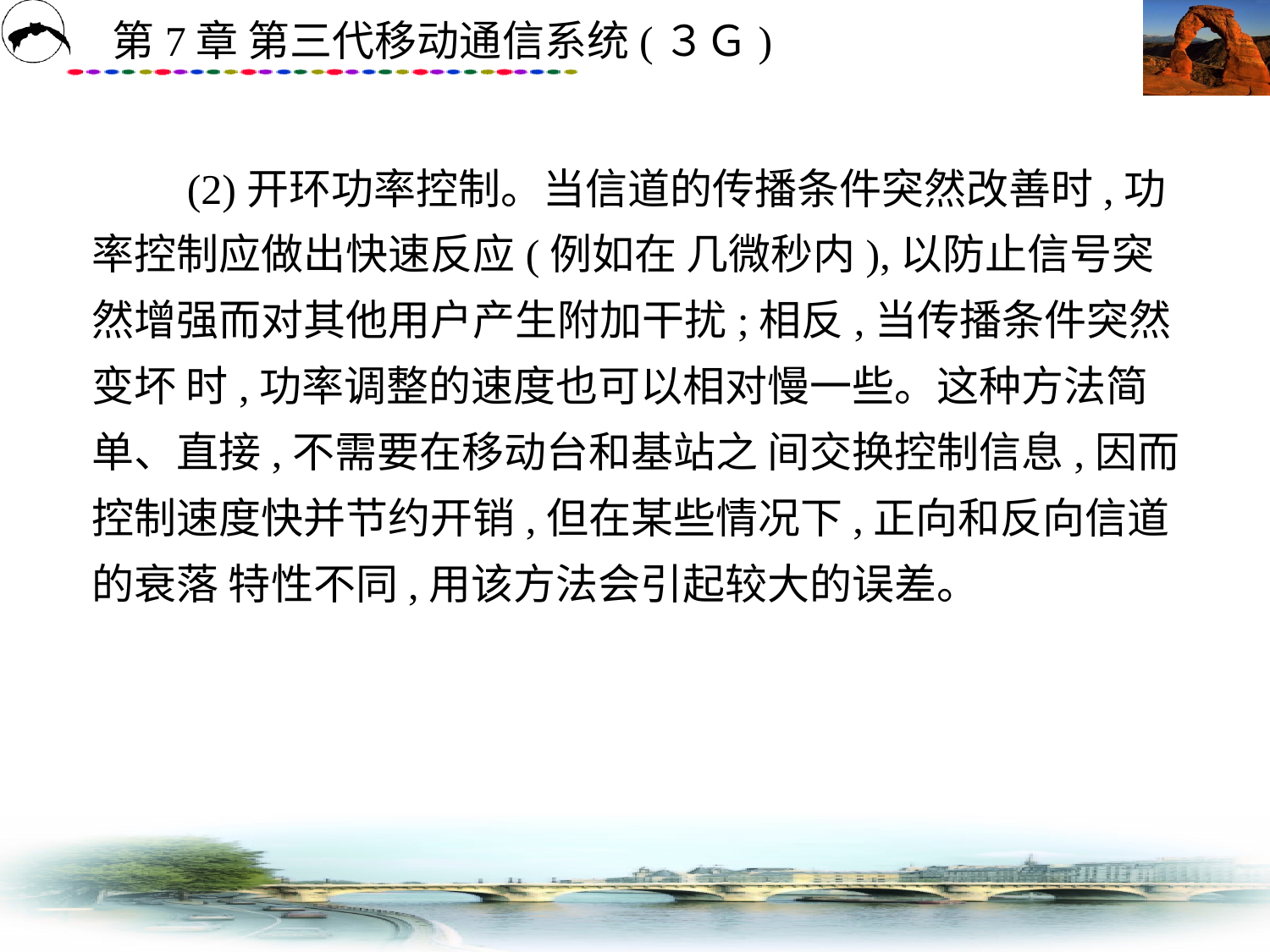

# (2)开环功率控制。当信道的传播条件突然改善时,功率控制应做出快速反应(例如在 几微秒内),以防止信号突然增强而对其他用户产生附加干扰;相反,当传播条件突然变坏 时,功率调整的速度也可以相对慢一些。这种方法简单、直接,不需要在移动台和基站之 间交换控制信息,因而控制速度快并节约开销,但在某些情况下,正向和反向信道的衰落 特性不同,用该方法会引起较大的误差。